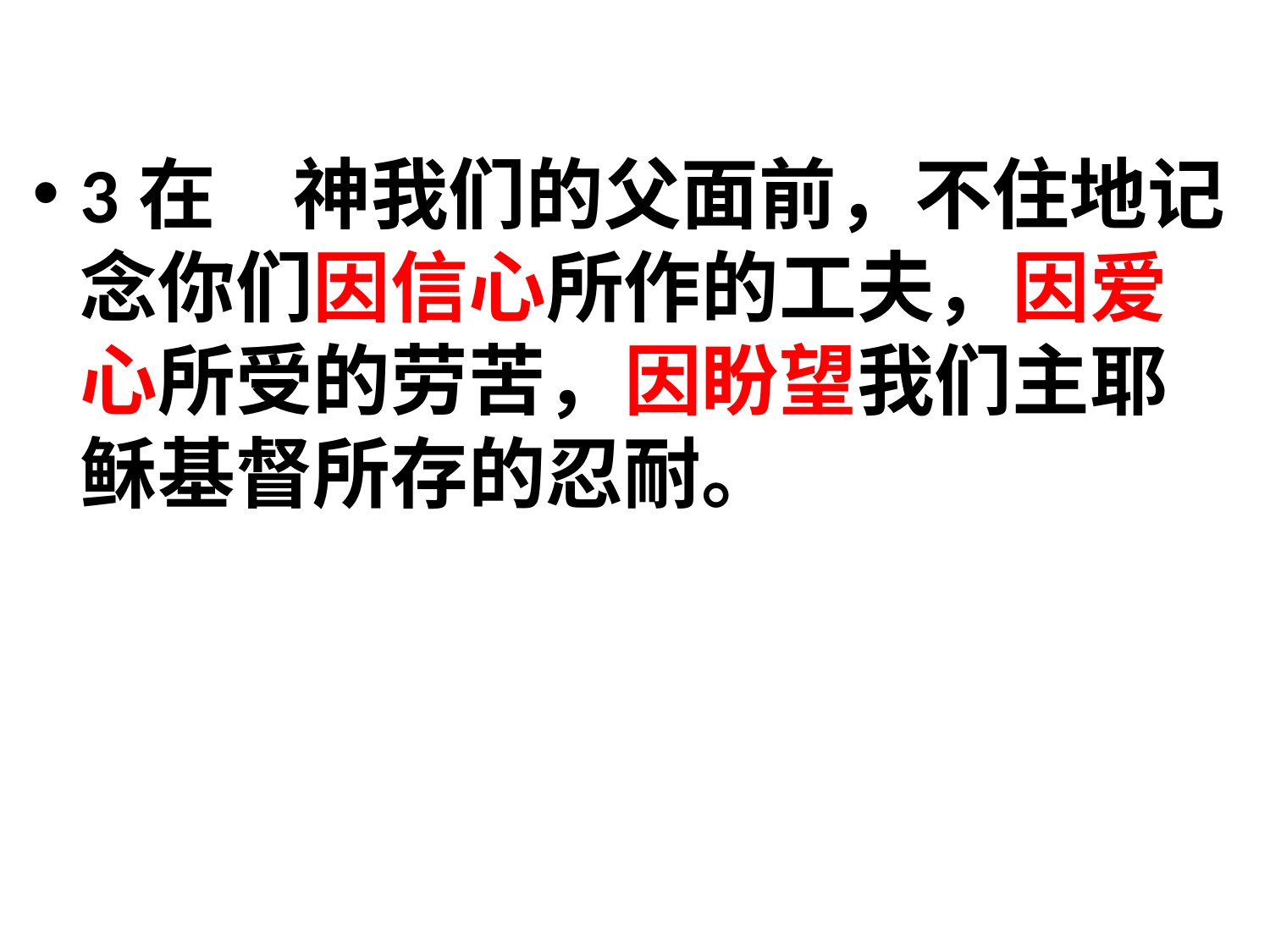

#
3在　神我们的父面前，不住地记念你们因信心所作的工夫，因爱心所受的劳苦，因盼望我们主耶稣基督所存的忍耐。